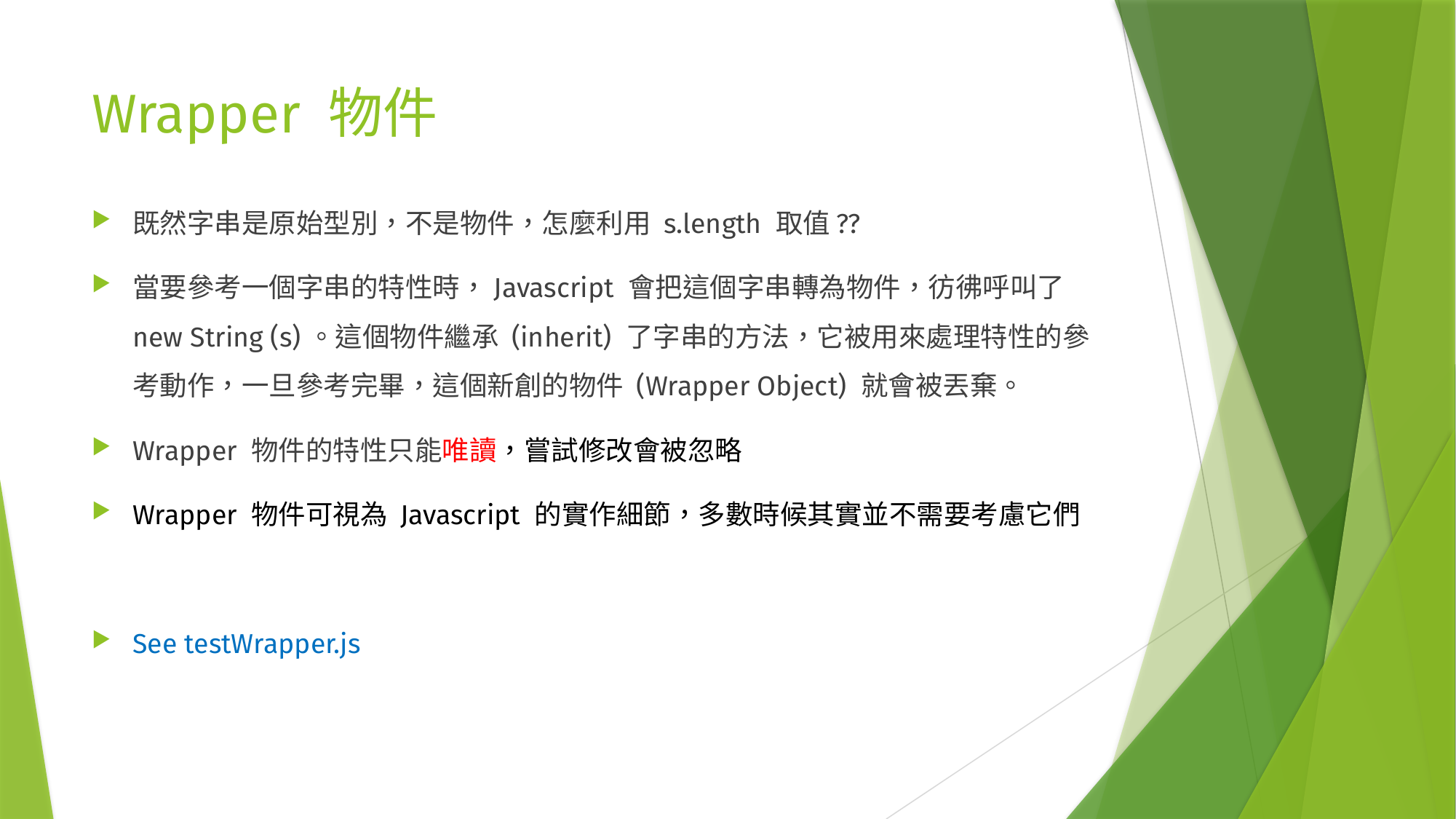

# Wrapper 物件
既然字串是原始型別，不是物件，怎麼利用 s.length 取值??
當要參考一個字串的特性時，Javascript 會把這個字串轉為物件，彷彿呼叫了 new String (s)。這個物件繼承 (inherit) 了字串的方法，它被用來處理特性的參考動作，一旦參考完畢，這個新創的物件 (Wrapper Object) 就會被丟棄。
Wrapper 物件的特性只能唯讀，嘗試修改會被忽略
Wrapper 物件可視為 Javascript 的實作細節，多數時候其實並不需要考慮它們

See testWrapper.js